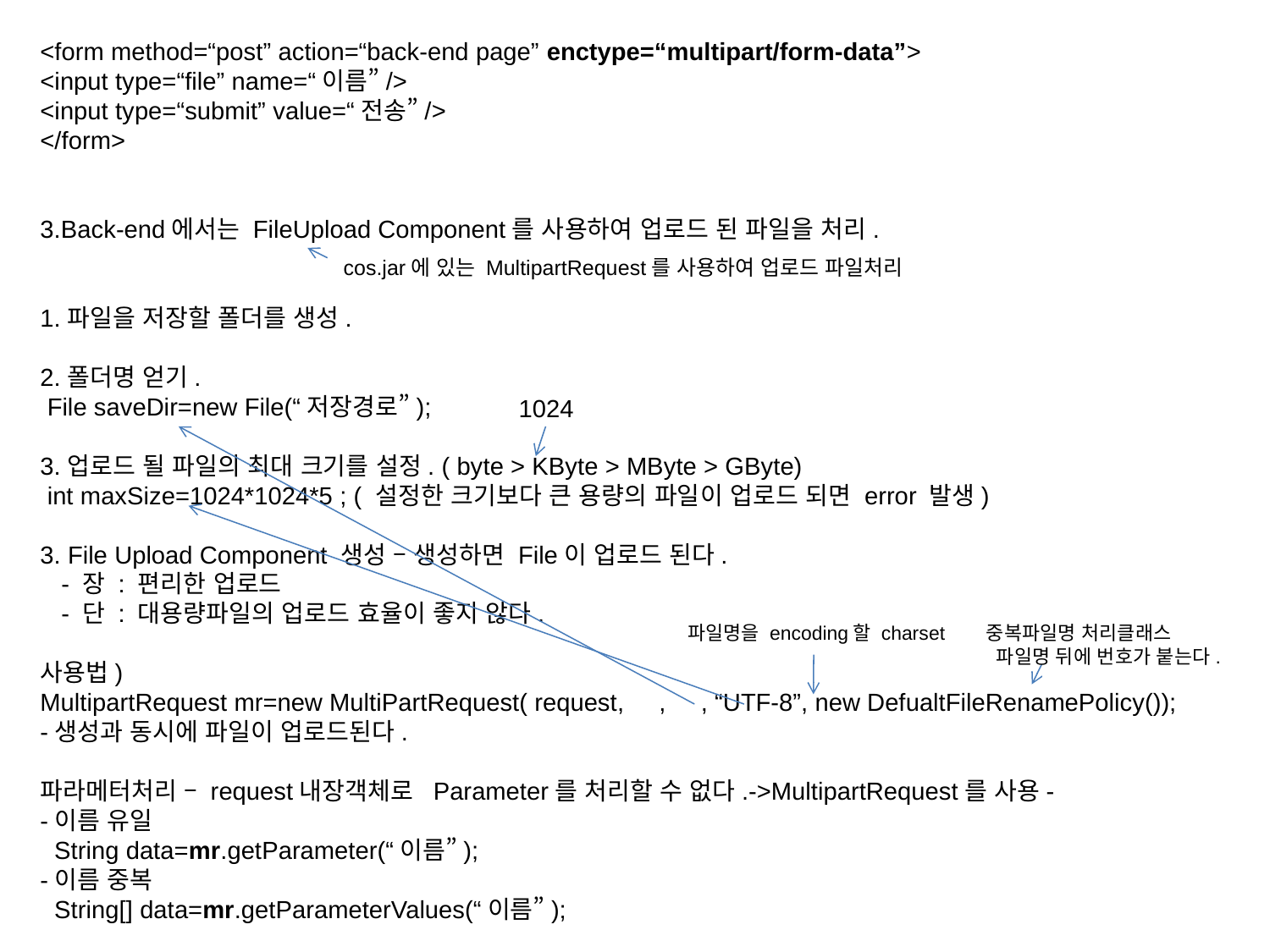

<form method=“post” action=“back-end page” enctype=“multipart/form-data”>
<input type=“file” name=“이름”/>
<input type=“submit” value=“전송”/>
</form>

3.Back-end에서는 FileUpload Component를 사용하여 업로드 된 파일을 처리.

1.파일을 저장할 폴더를 생성.

2.폴더명 얻기.
 File saveDir=new File(“저장경로”);

3.업로드 될 파일의 최대 크기를 설정. ( byte > KByte > MByte > GByte)
 int maxSize=1024*1024*5 ; ( 설정한 크기보다 큰 용량의 파일이 업로드 되면 error 발생)

3. File Upload Component 생성 – 생성하면 File이 업로드 된다.
   - 장 : 편리한 업로드
   - 단 : 대용량파일의 업로드 효율이 좋지 않다.

사용법)
MultipartRequest mr=new MultiPartRequest( request,     ,     , “UTF-8”, new DefualtFileRenamePolicy());
-생성과 동시에 파일이 업로드된다.

파라메터처리 – request내장객체로  Parameter를 처리할 수 없다.->MultipartRequest를 사용-
-이름 유일
  String data=mr.getParameter(“이름”);
-이름 중복
  String[] data=mr.getParameterValues(“이름”);
cos.jar에 있는 MultipartRequest를 사용하여 업로드 파일처리
1024
파일명을 encoding할 charset
중복파일명 처리클래스
 파일명 뒤에 번호가 붙는다.